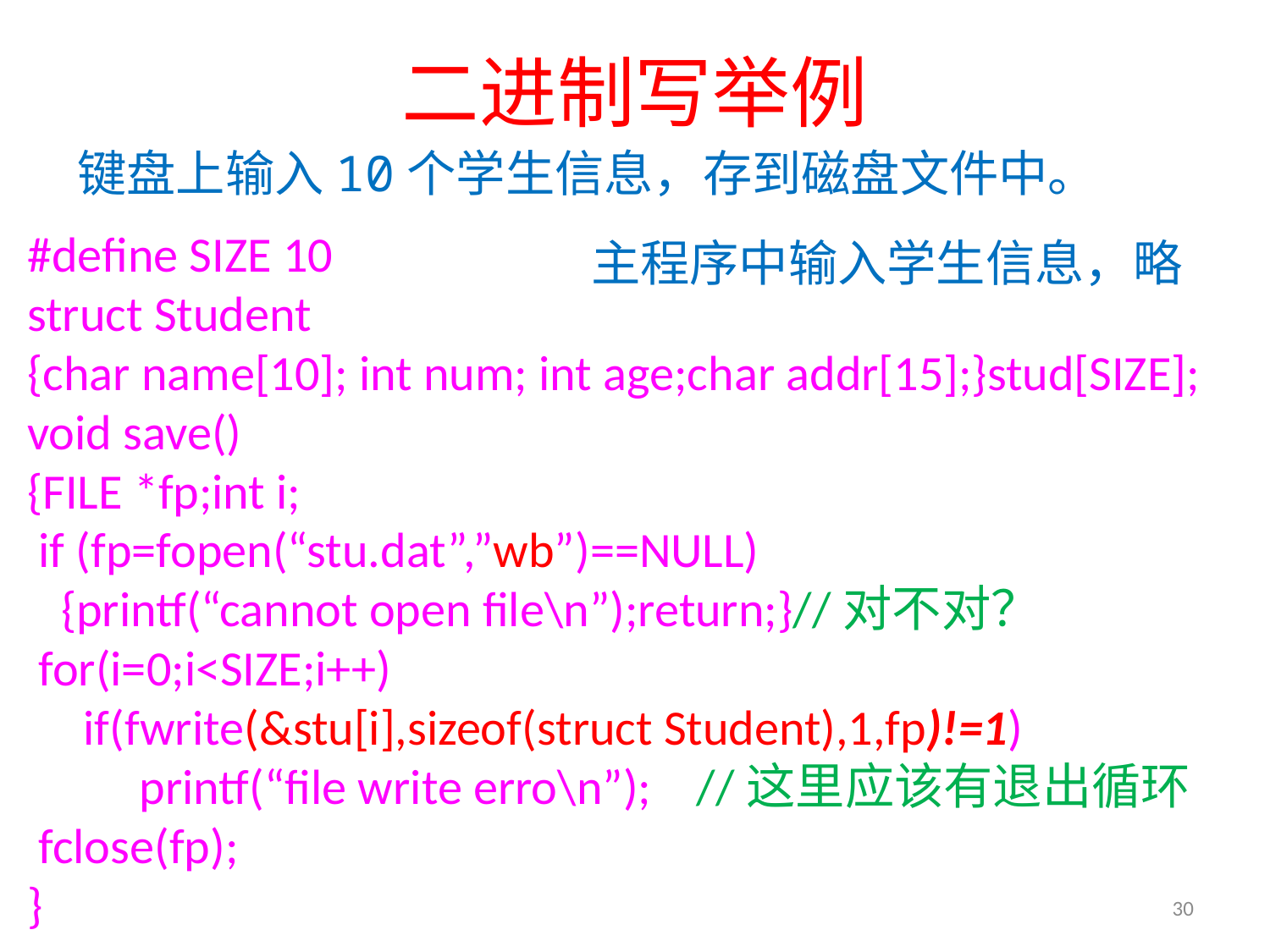

# 二进制写举例
键盘上输入10个学生信息，存到磁盘文件中。
#define SIZE 10
struct Student
{char name[10]; int num; int age;char addr[15];}stud[SIZE];
void save()
{FILE *fp;int i;
 if (fp=fopen(“stu.dat”,”wb”)==NULL)
   {printf(“cannot open file\n”);return;}//对不对？
 for(i=0;i<SIZE;i++)
     if(fwrite(&stu[i],sizeof(struct Student),1,fp)!=1)
          printf(“file write erro\n”);    //这里应该有退出循环
 fclose(fp);
}
主程序中输入学生信息，略
30